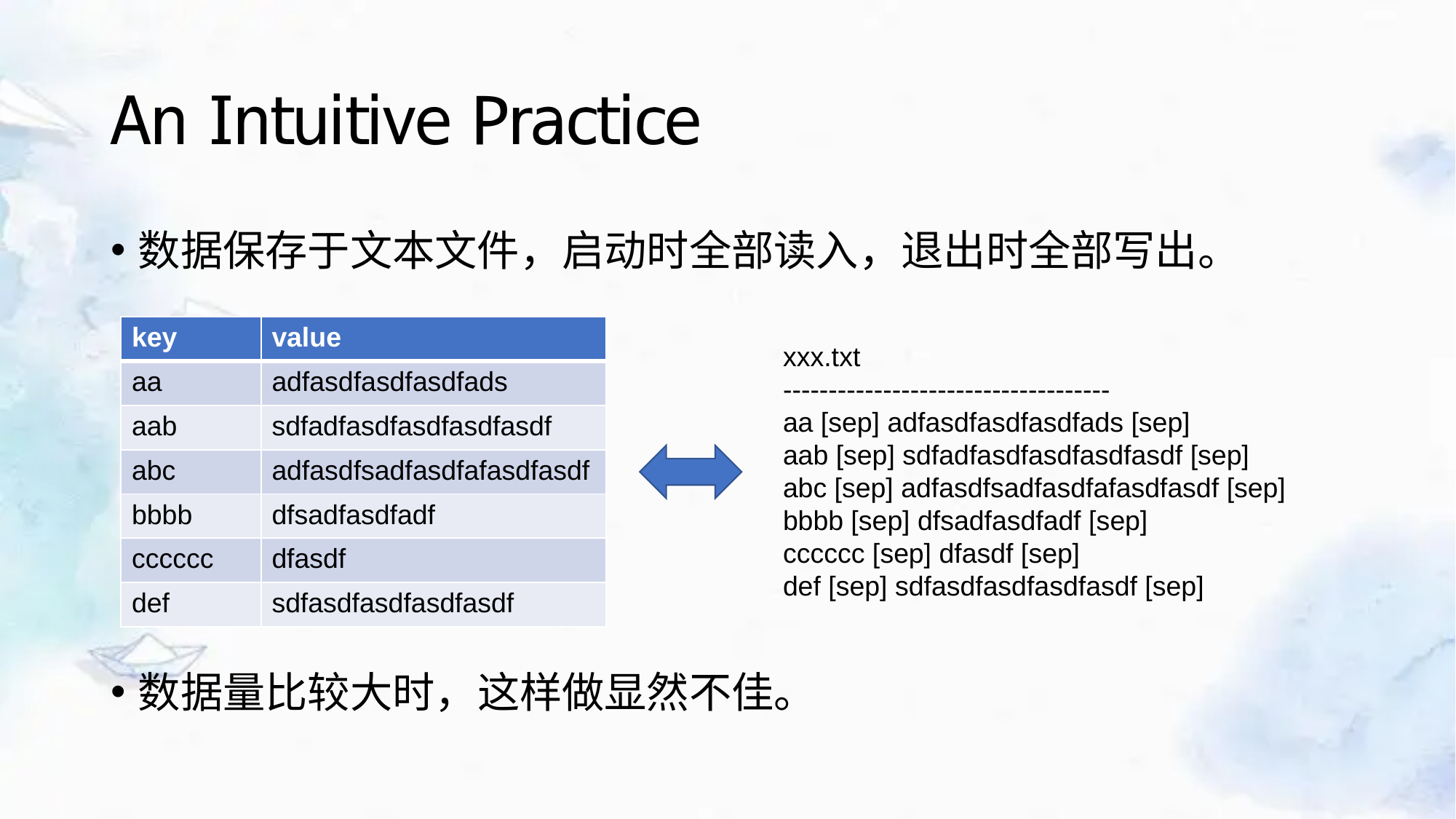

# An Intuitive Practice
数据保存于文本文件，启动时全部读入，退出时全部写出。
| key | value |
| --- | --- |
| aa | adfasdfasdfasdfads |
| aab | sdfadfasdfasdfasdfasdf |
| abc | adfasdfsadfasdfafasdfasdf |
| bbbb | dfsadfasdfadf |
| cccccc | dfasdf |
| def | sdfasdfasdfasdfasdf |
xxx.txt
------------------------------------
aa [sep] adfasdfasdfasdfads [sep]
aab [sep] sdfadfasdfasdfasdfasdf [sep]
abc [sep] adfasdfsadfasdfafasdfasdf [sep]
bbbb [sep] dfsadfasdfadf [sep]
cccccc [sep] dfasdf [sep]
def [sep] sdfasdfasdfasdfasdf [sep]

数据量比较大时，这样做显然不佳。